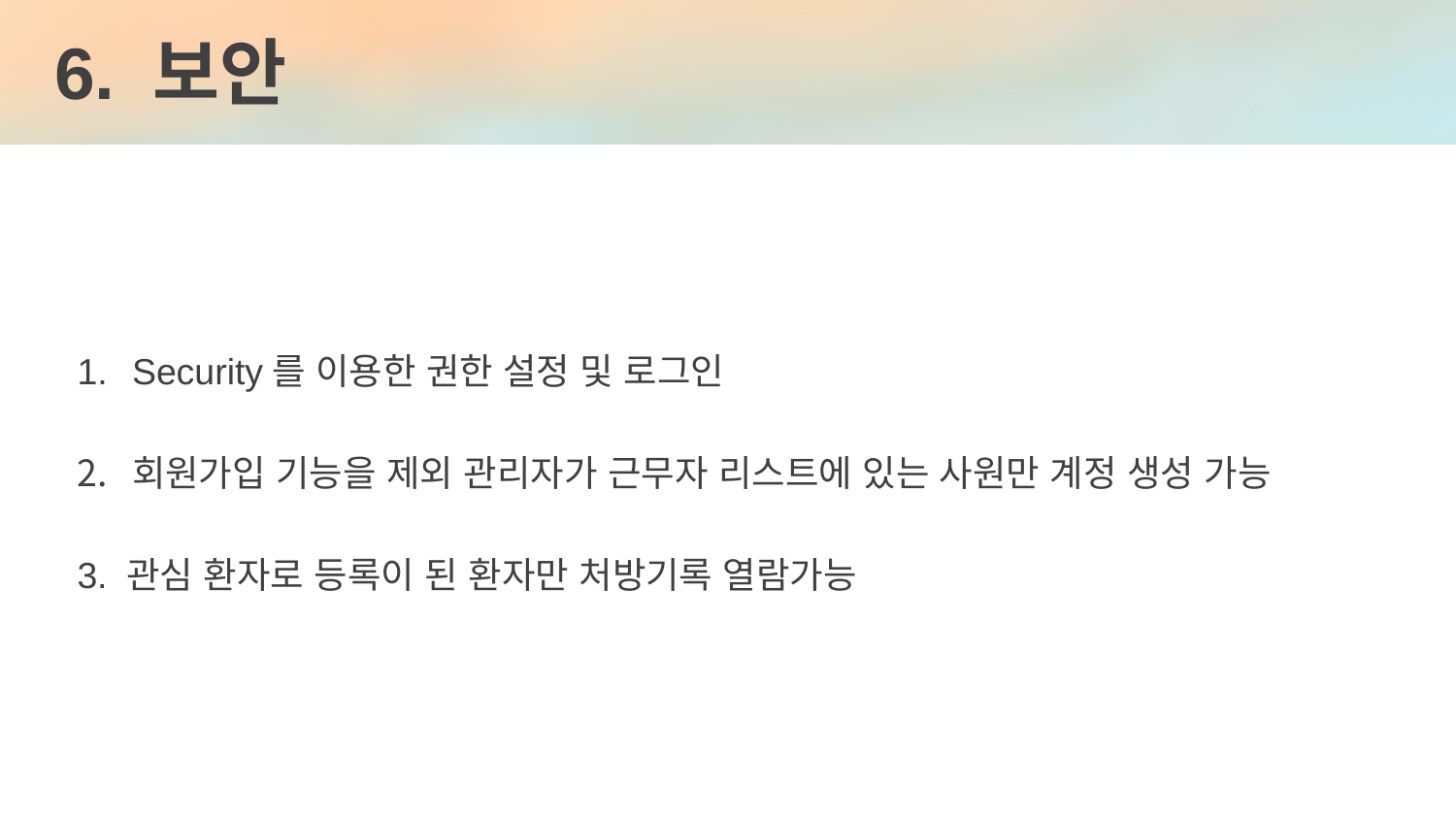

# 6. 보안
Security를 이용한 권한 설정 및 로그인

회원가입 기능을 제외 관리자가 근무자 리스트에 있는 사원만 계정 생성 가능

3. 관심 환자로 등록이 된 환자만 처방기록 열람가능